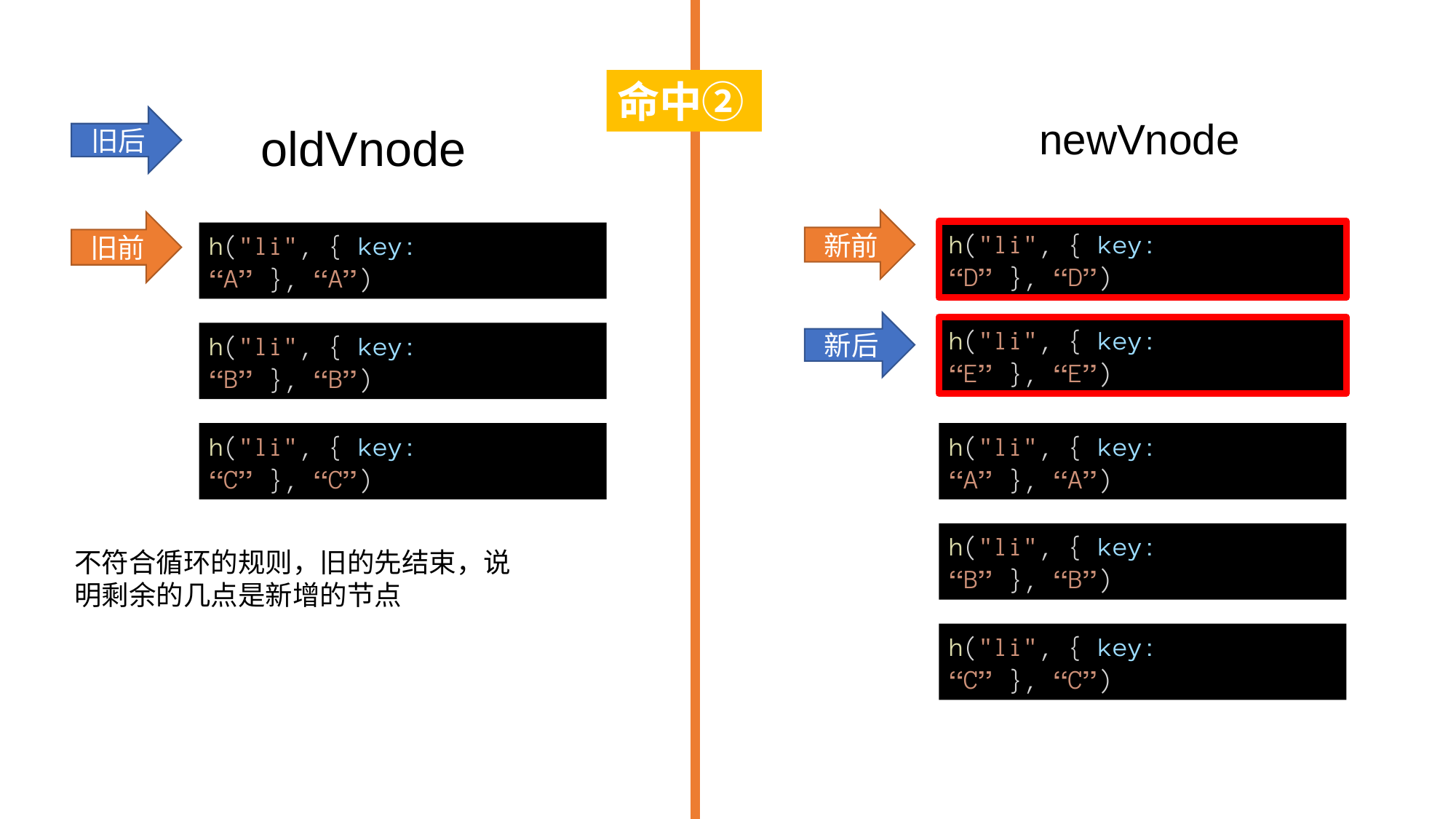

命中②
旧后
newVnode
oldVnode
新前
旧前
h("li", { key: “D” }, “D”)
h("li", { key: “A” }, “A”)
新后
h("li", { key: “E” }, “E”)
h("li", { key: “B” }, “B”)
h("li", { key: “C” }, “C”)
h("li", { key: “A” }, “A”)
h("li", { key: “B” }, “B”)
不符合循环的规则，旧的先结束，说明剩余的几点是新增的节点
h("li", { key: “C” }, “C”)